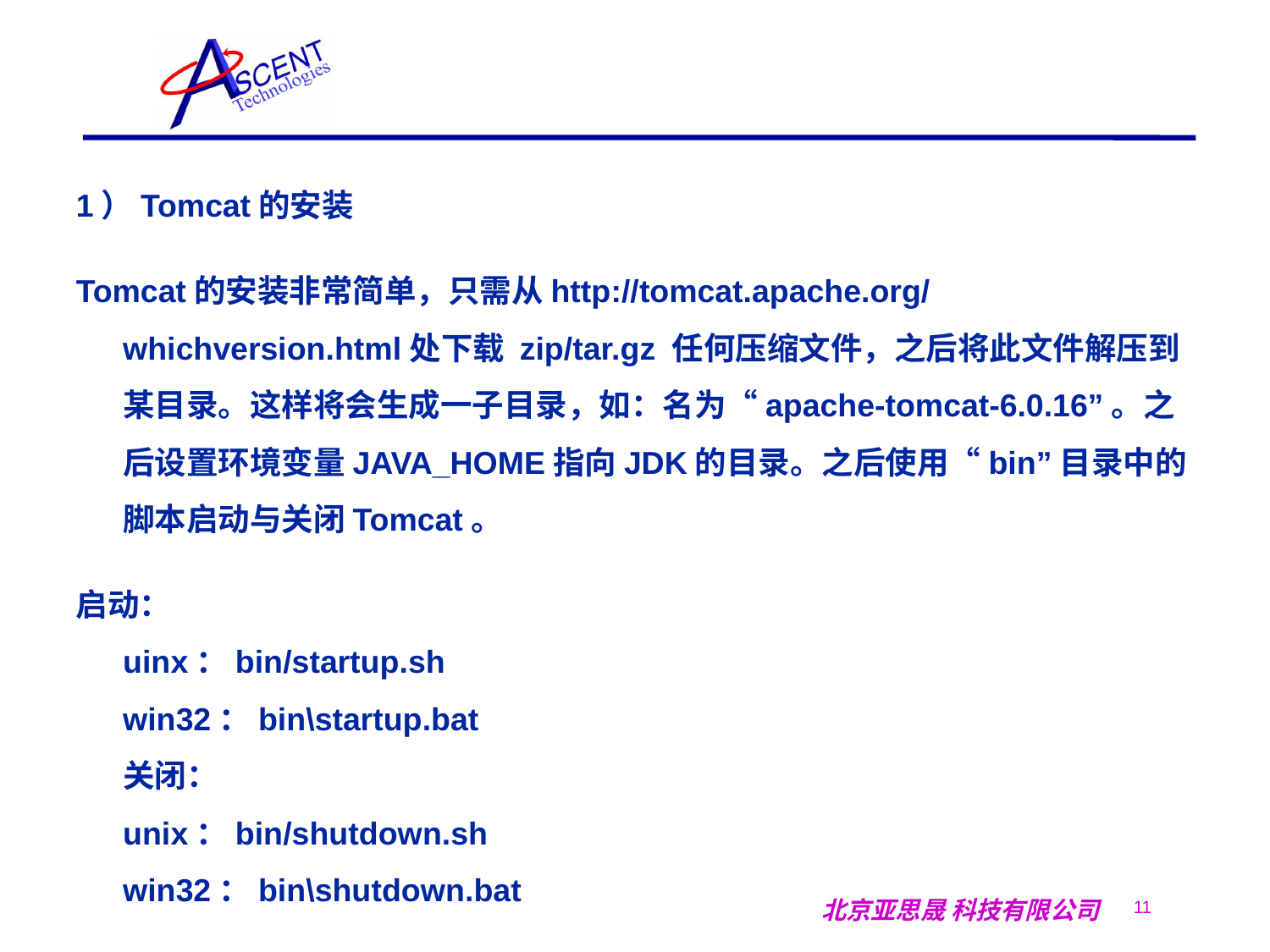

#
1）Tomcat的安装
Tomcat的安装非常简单，只需从http://tomcat.apache.org/whichversion.html处下载 zip/tar.gz 任何压缩文件，之后将此文件解压到某目录。这样将会生成一子目录，如：名为“apache-tomcat-6.0.16”。之后设置环境变量JAVA_HOME指向JDK的目录。之后使用“bin”目录中的脚本启动与关闭Tomcat。
启动：
uinx：bin/startup.sh
win32：bin\startup.bat
关闭：
unix：bin/shutdown.sh
win32：bin\shutdown.bat